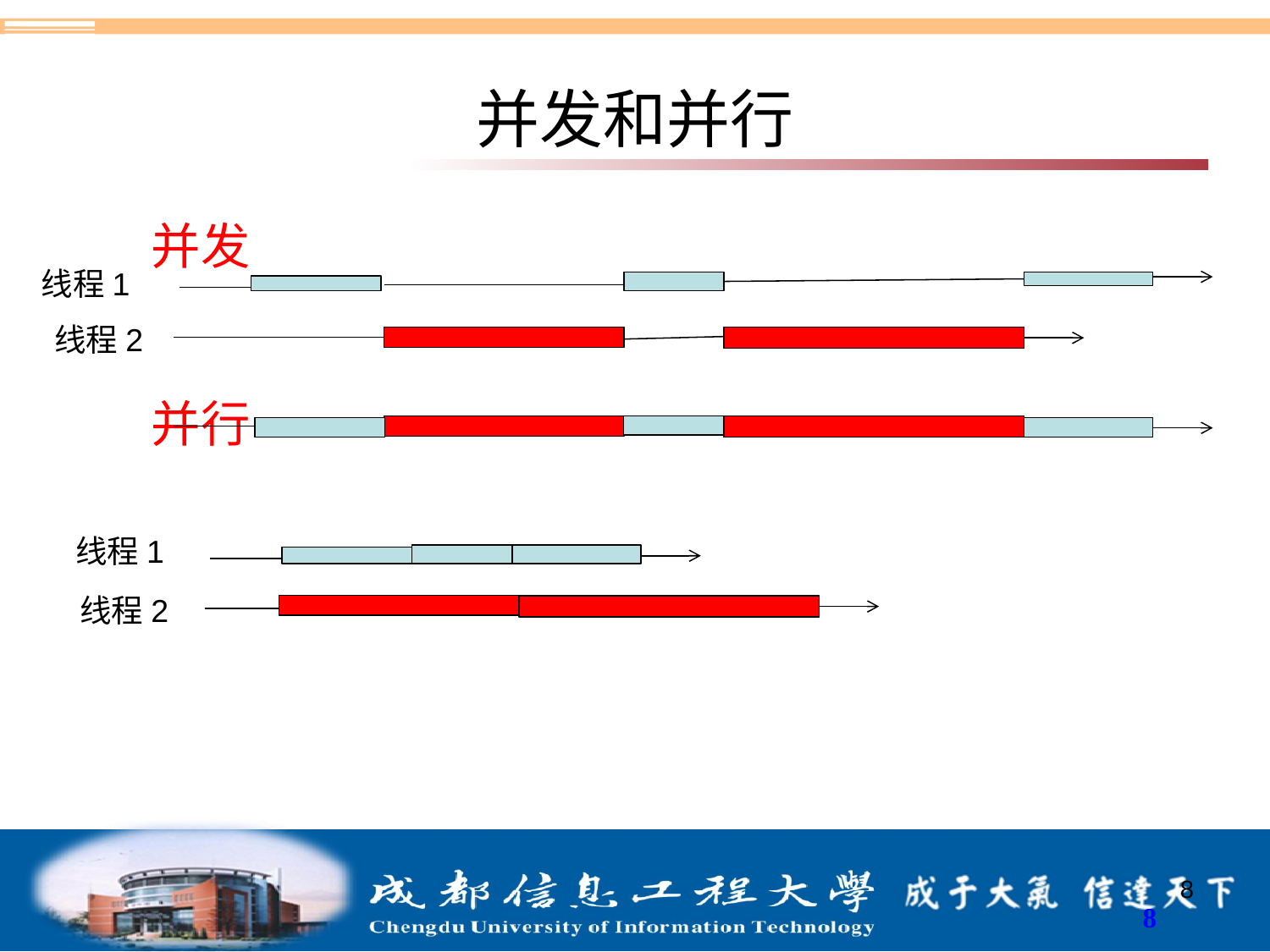

# 并发和并行
并发

并行

线程1

线程2

线程1

线程2